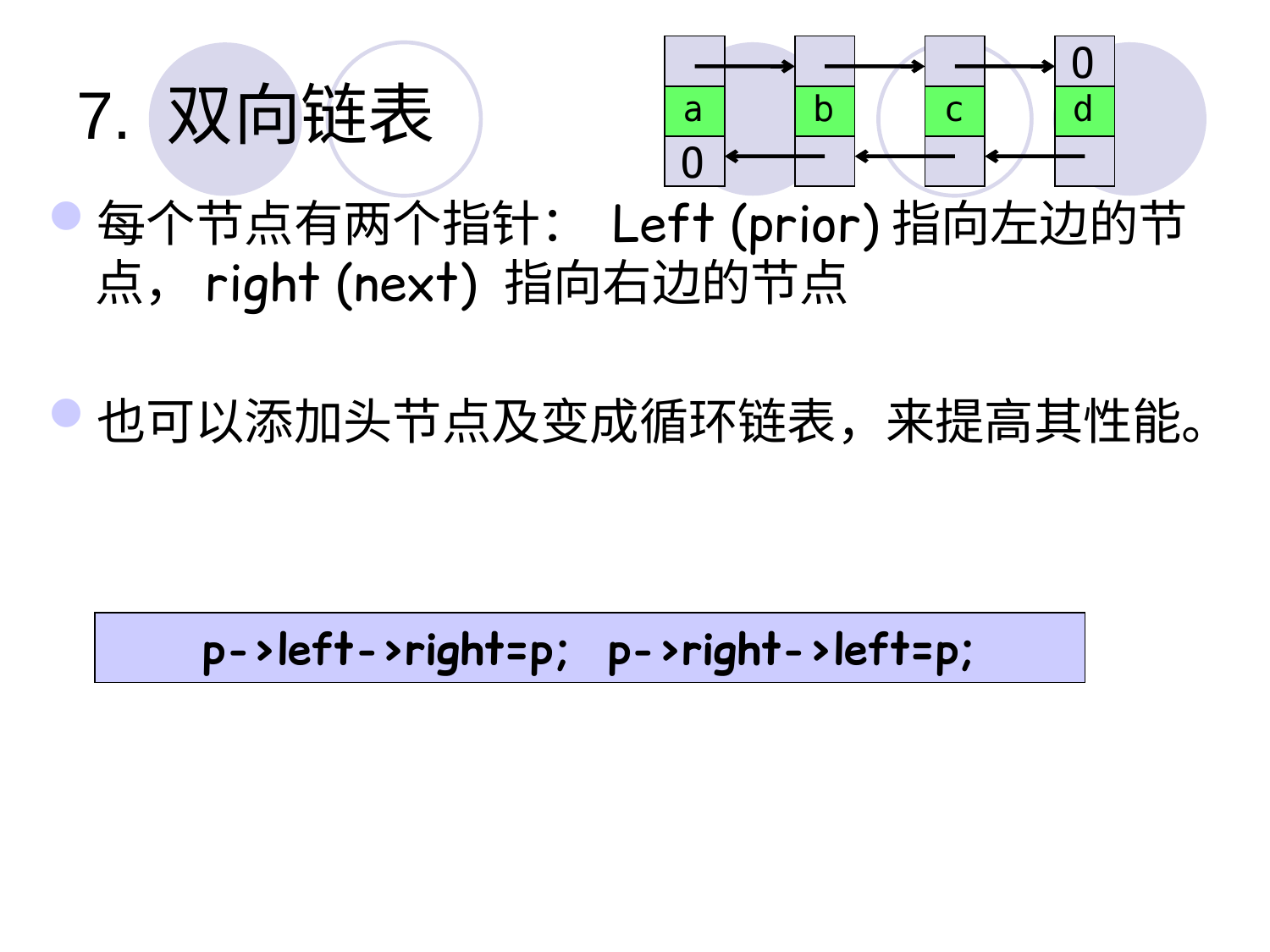

a
0

b

c

0
d

# 7. 双向链表

每个节点有两个指针： Left (prior)指向左边的节点，right (next) 指向右边的节点

也可以添加头节点及变成循环链表，来提高其性能。
p->left->right=p;  p->right->left=p;

42